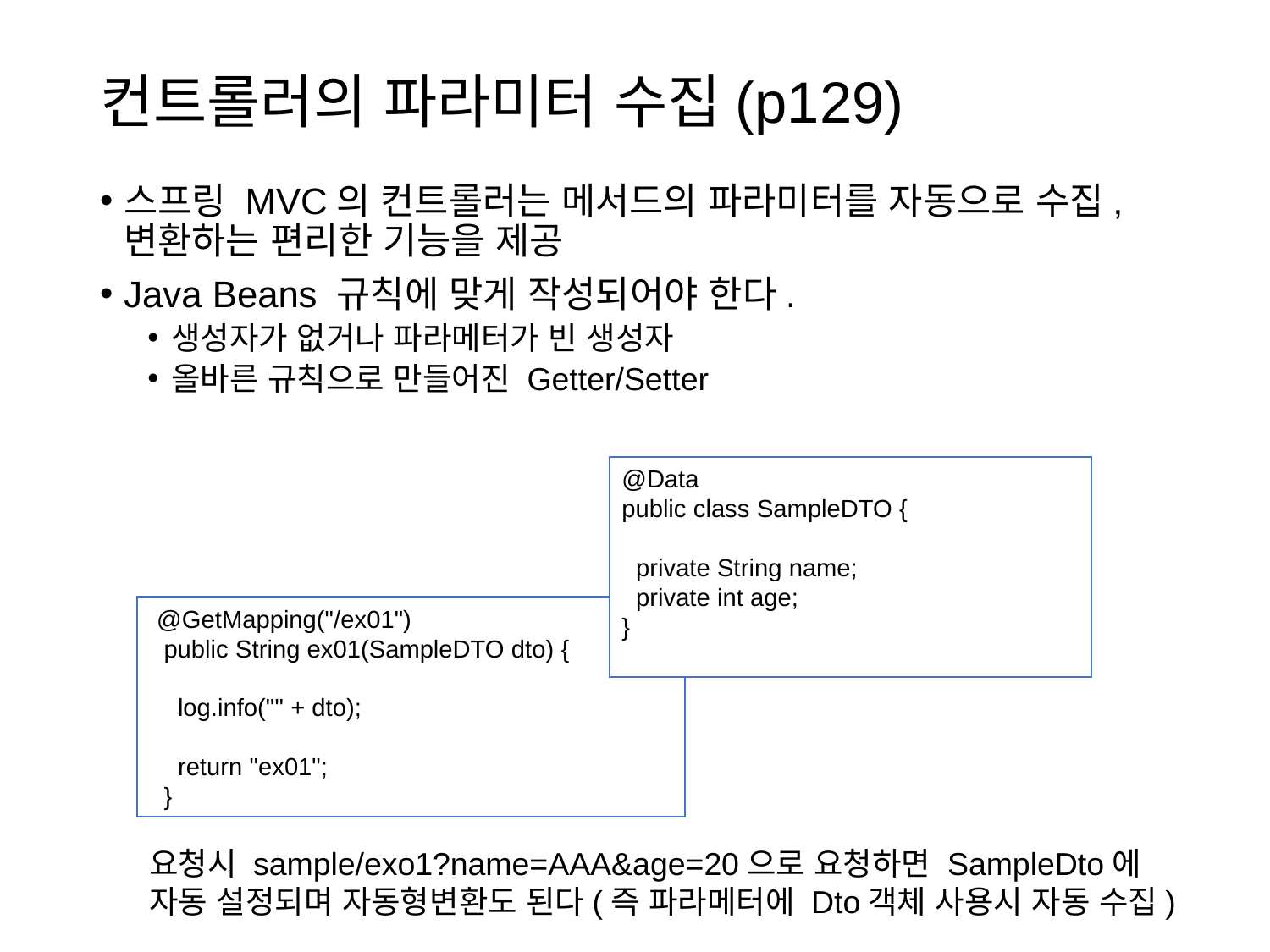

# 컨트롤러의 파라미터 수집(p129)
스프링 MVC의 컨트롤러는 메서드의 파라미터를 자동으로 수집, 변환하는 편리한 기능을 제공
Java Beans 규칙에 맞게 작성되어야 한다.
생성자가 없거나 파라메터가 빈 생성자
올바른 규칙으로 만들어진 Getter/Setter

@Data
public class SampleDTO {

  private String name;
  private int age;
}

 @GetMapping("/ex01")
  public String ex01(SampleDTO dto) {

    log.info("" + dto);

    return "ex01";
  }
요청시 sample/exo1?name=AAA&age=20으로 요청하면 SampleDto에
자동 설정되며 자동형변환도 된다(즉 파라메터에 Dto객체 사용시 자동 수집)